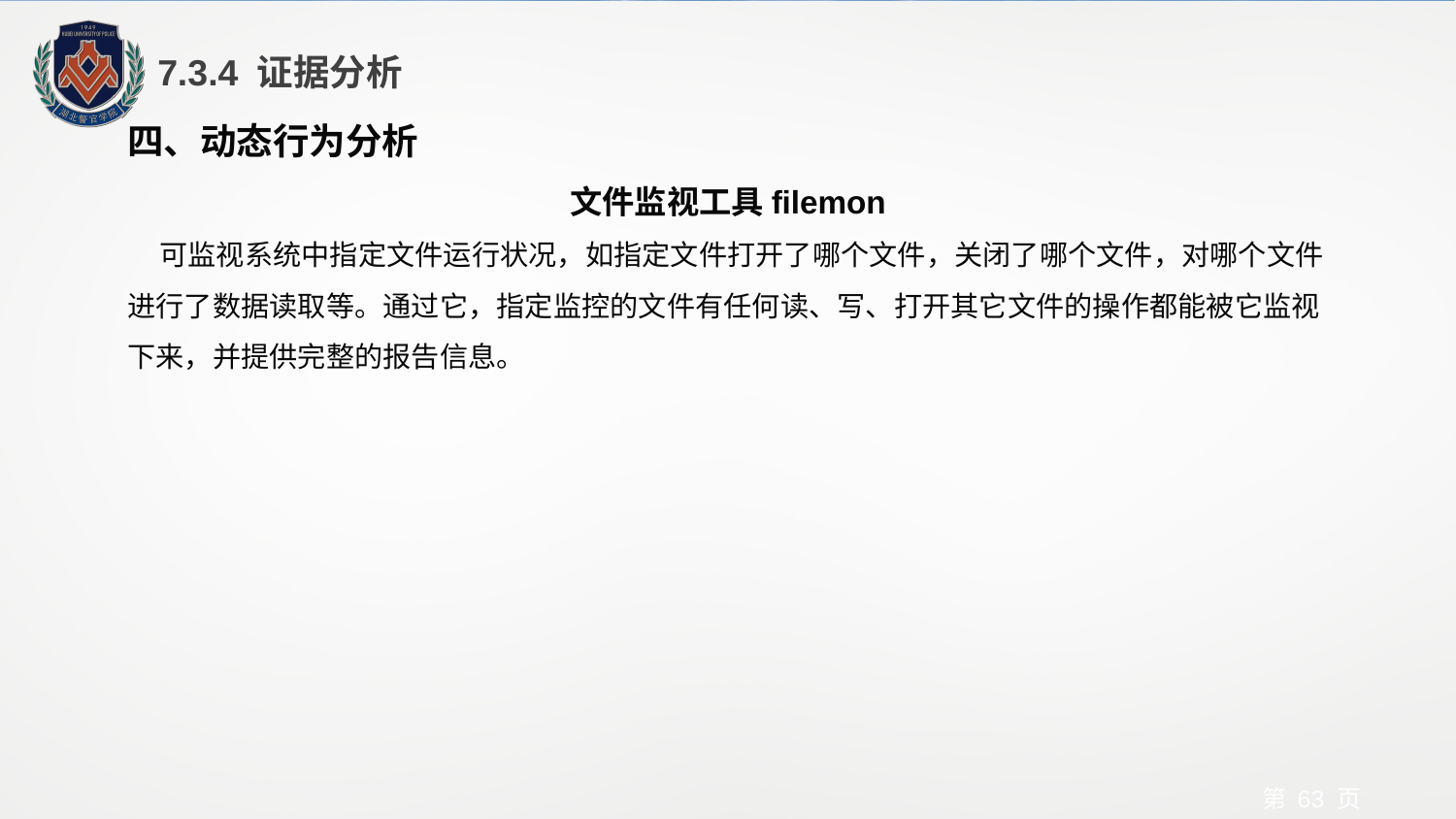

7.3.4 证据分析
四、动态行为分析
文件监视工具filemon
    可监视系统中指定文件运行状况，如指定文件打开了哪个文件，关闭了哪个文件，对哪个文件进行了数据读取等。通过它，指定监控的文件有任何读、写、打开其它文件的操作都能被它监视下来，并提供完整的报告信息。